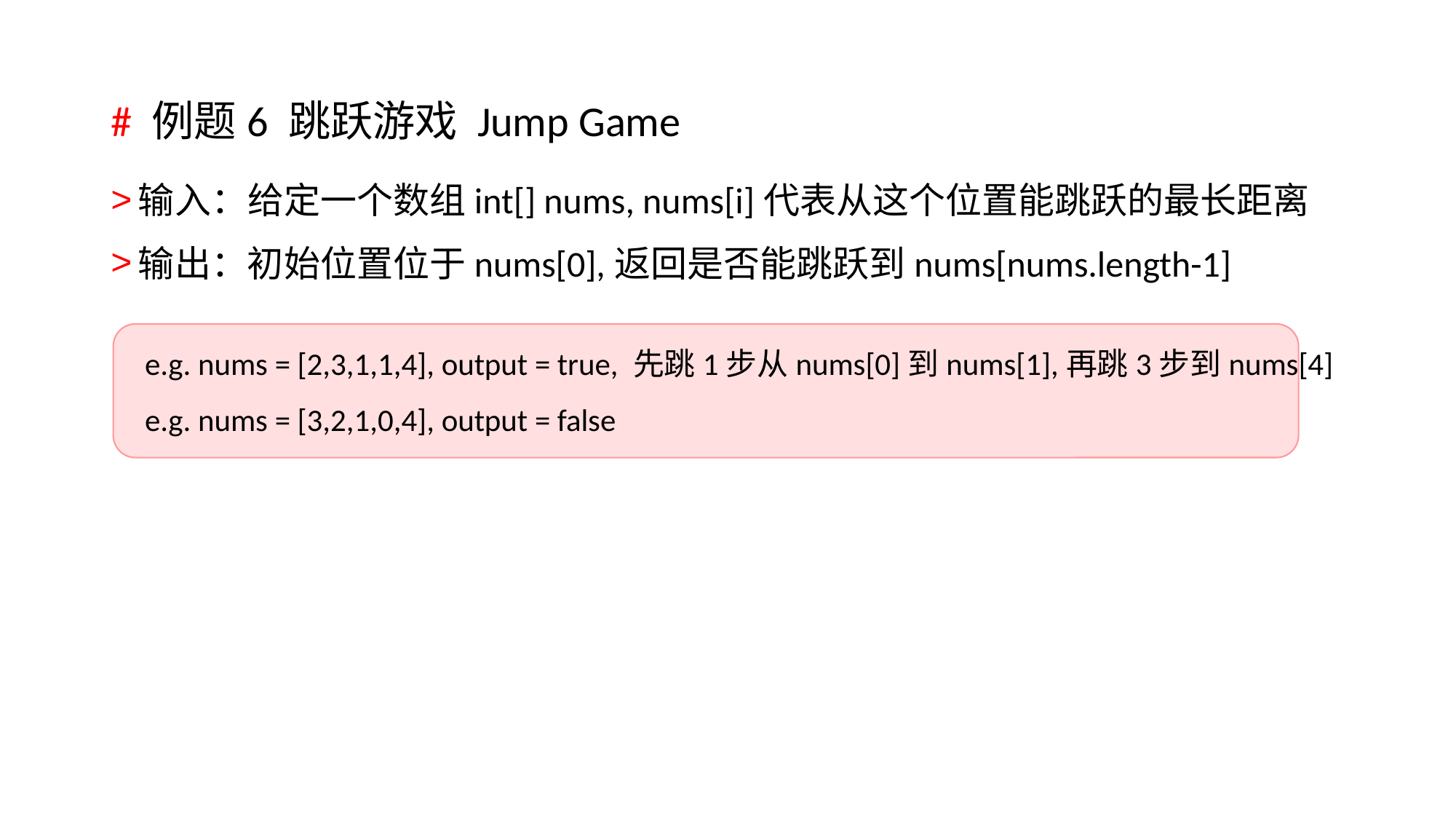

# # 例题6 跳跃游戏 Jump Game
输入：给定一个数组int[] nums, nums[i]代表从这个位置能跳跃的最长距离
输出：初始位置位于nums[0],返回是否能跳跃到nums[nums.length-1]

e.g. nums = [2,3,1,1,4], output = true, 先跳1步从nums[0]到nums[1],再跳3步到nums[4]
e.g. nums = [3,2,1,0,4], output = false